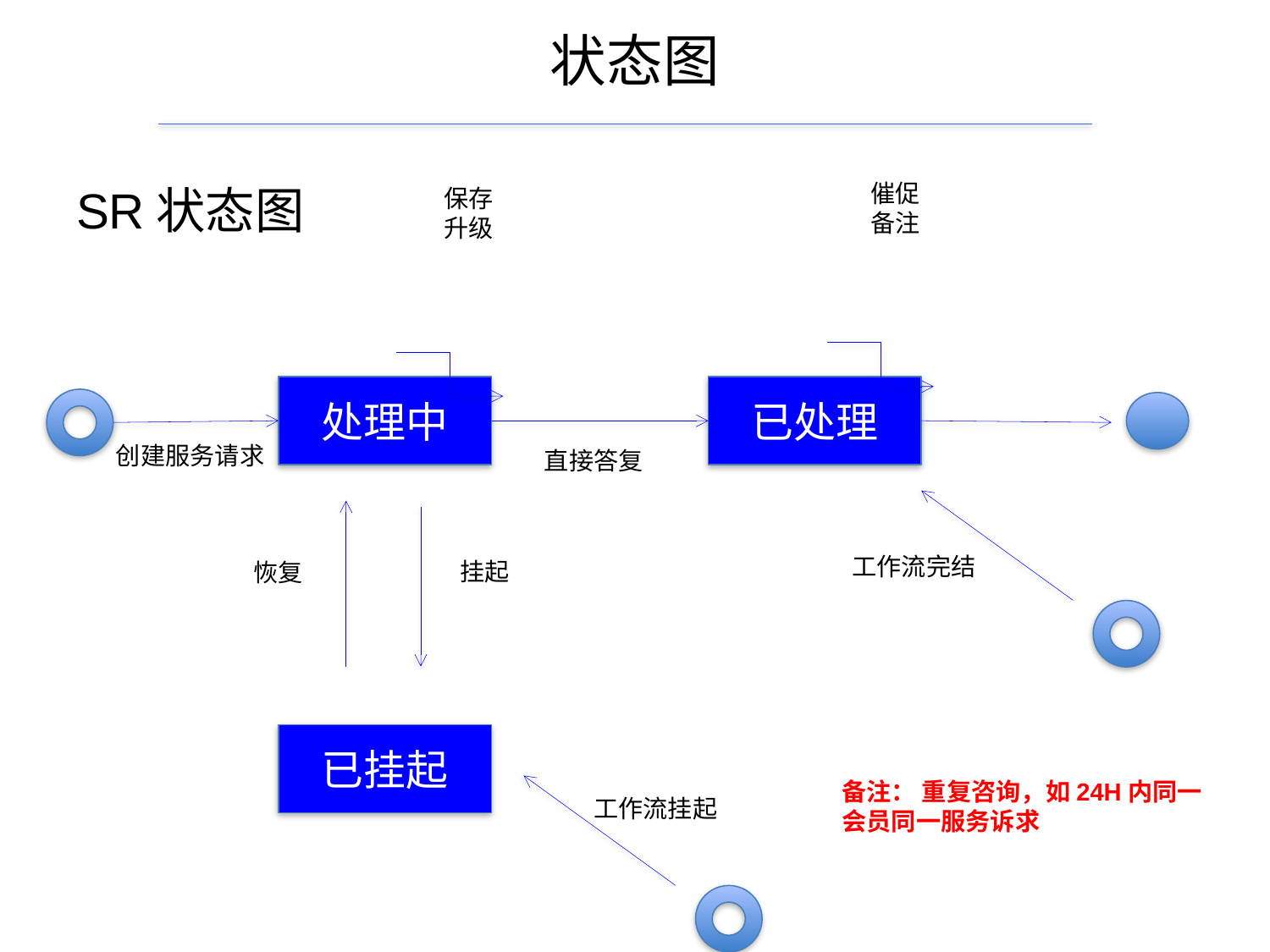

# 状态图
催促
备注
SR状态图

保存
升级
处理中
已处理

创建服务请求
直接答复
工作流完结
挂起
恢复

已挂起
备注： 重复咨询，如24H内同一会员同一服务诉求
工作流挂起